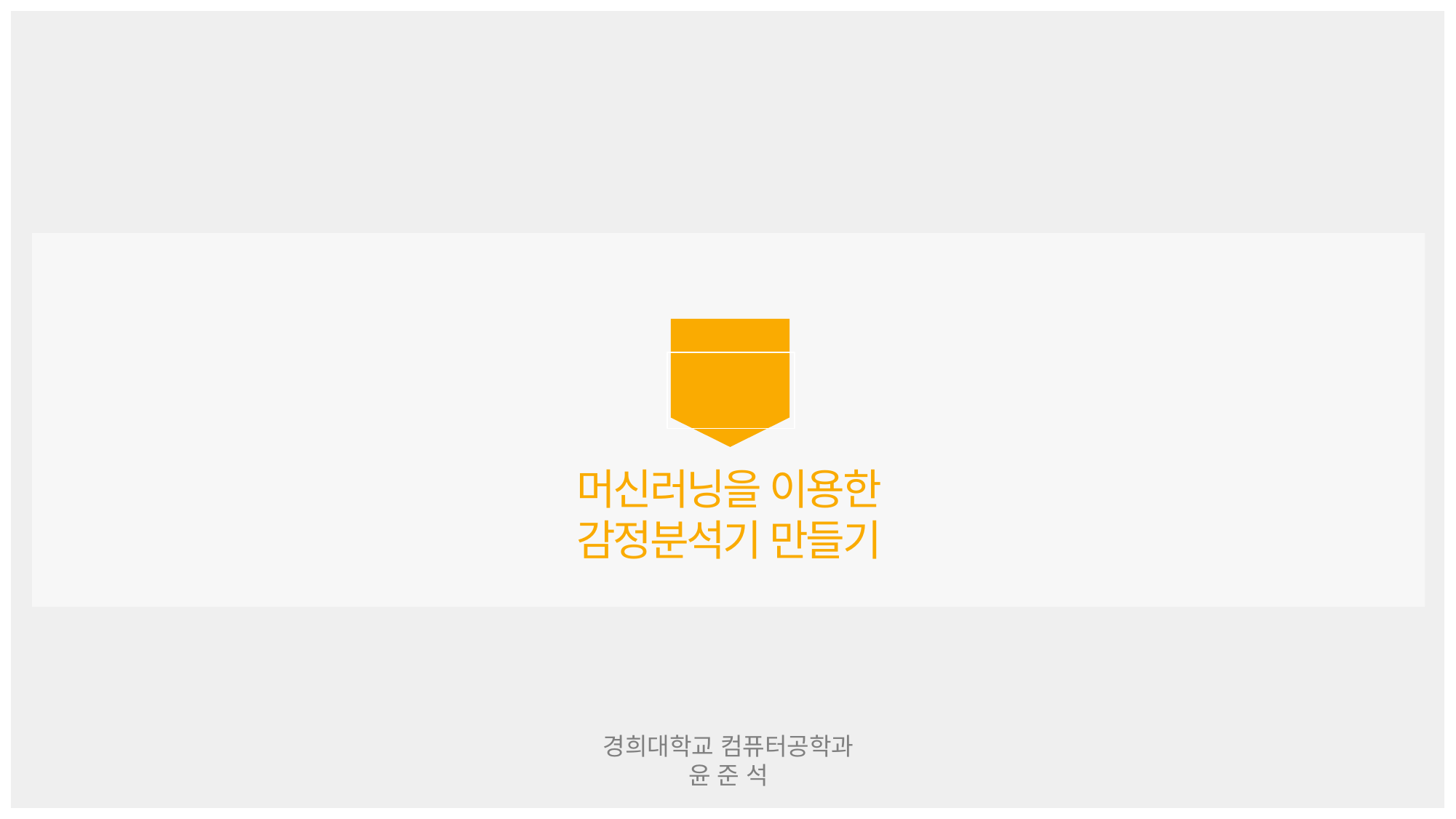

Junseok
머신러닝을 이용한
감정분석기 만들기
경희대학교 컴퓨터공학과
윤 준 석